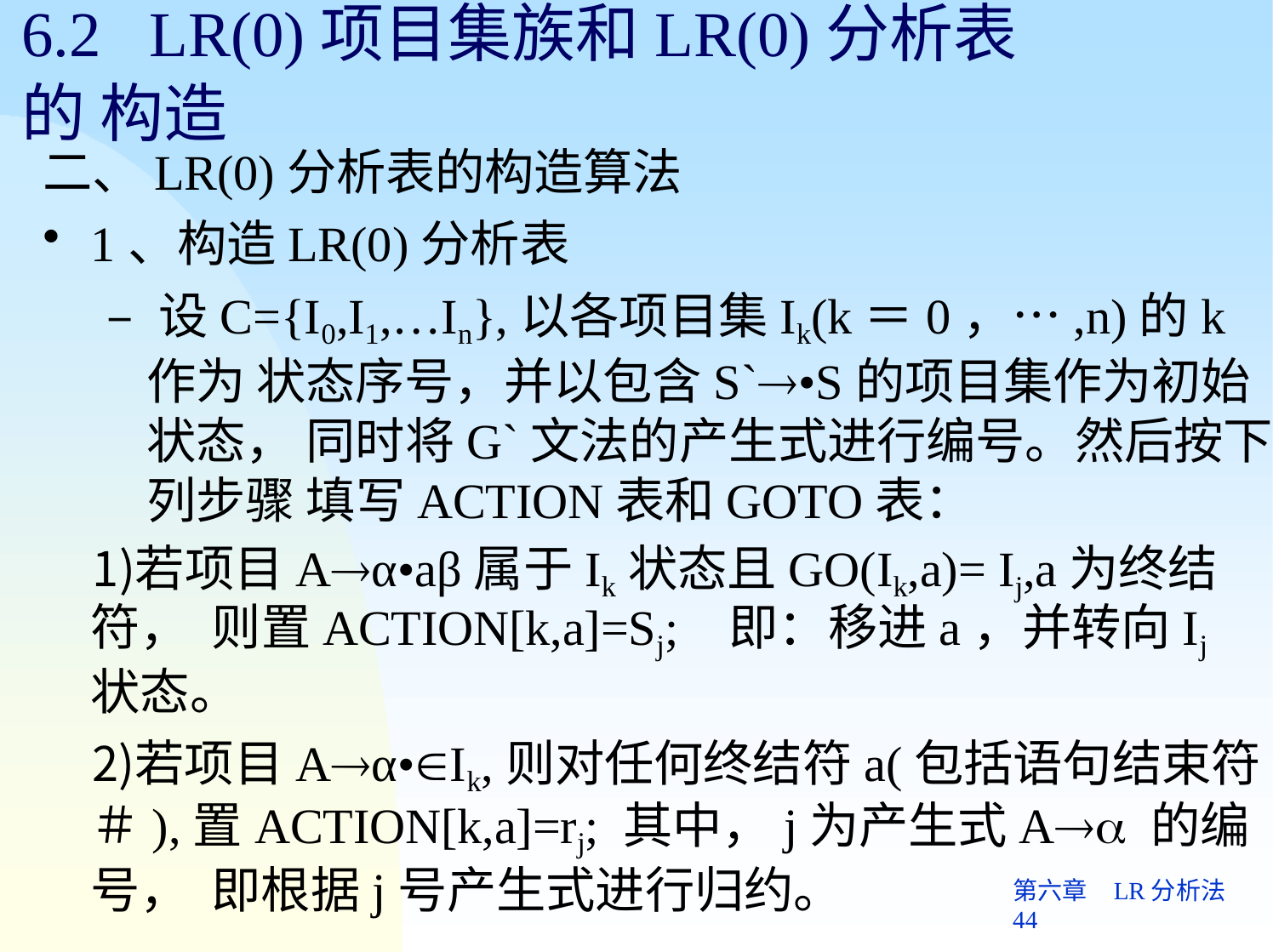

# 6.2	LR(0)项目集族和LR(0)分析表的 构造
二、LR(0)分析表的构造算法
1、构造LR(0)分析表
– 设C={I0,I1,…In},以各项目集Ik(k＝0，…,n)的k作为 状态序号，并以包含S`→•S的项目集作为初始状态， 同时将G`文法的产生式进行编号。然后按下列步骤 填写ACTION表和GOTO表：
若项目A→α•aβ属于Ik状态且GO(Ik,a)= Ij,a为终结符，  则置ACTION[k,a]=Sj;	即：移进a，并转向Ij状态。
若项目A→α•∈Ik,则对任何终结符a(包括语句结束符
＃),置ACTION[k,a]=rj; 其中，j为产生式A→α 的编号，  即根据j号产生式进行归约。
第六章	LR分析法 44